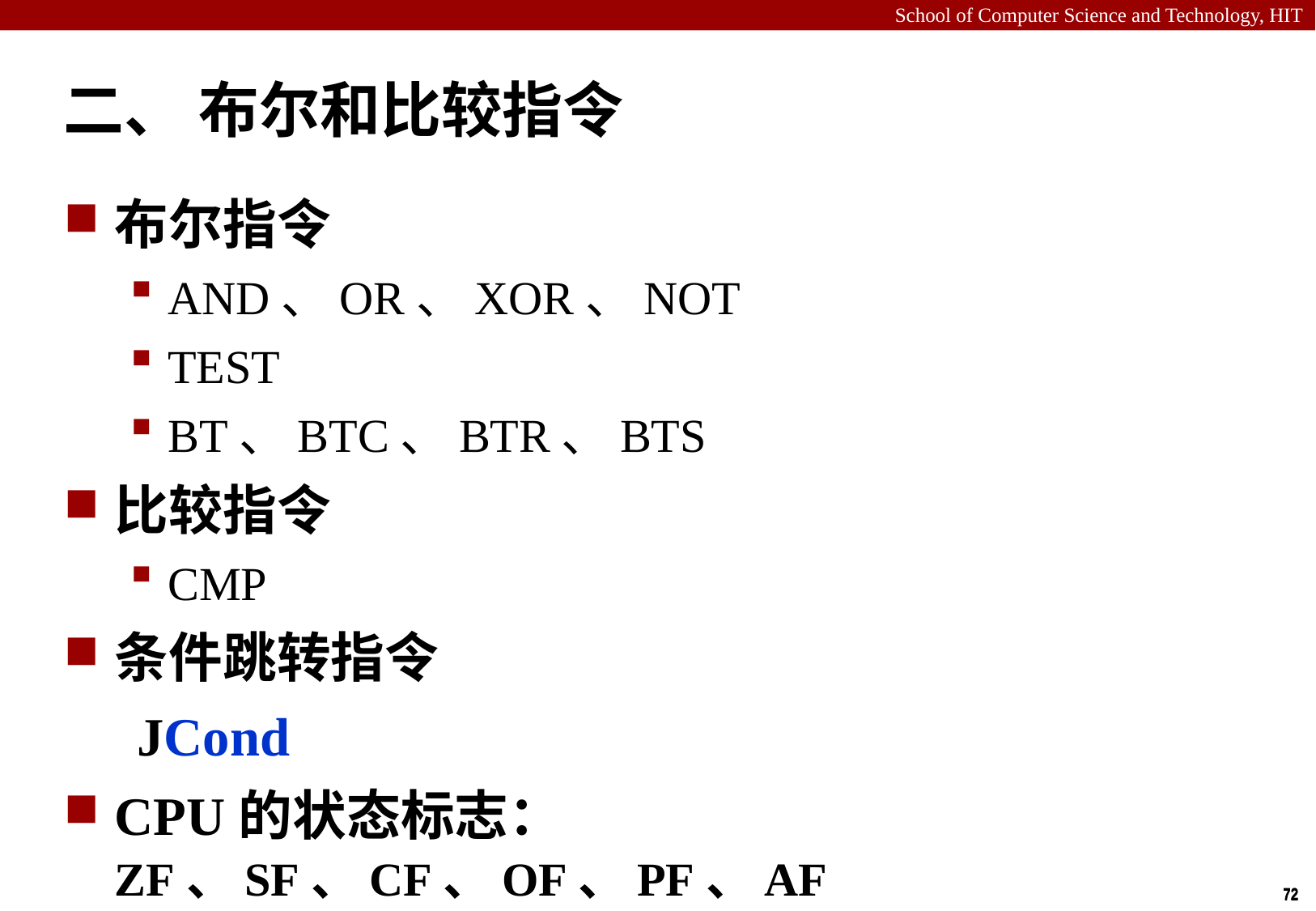

# 二、 布尔和比较指令
布尔指令
AND、OR、XOR、NOT
TEST
BT、BTC、BTR、BTS
比较指令
CMP
条件跳转指令
     JCond
CPU的状态标志：ZF、SF、CF、OF、PF、AF